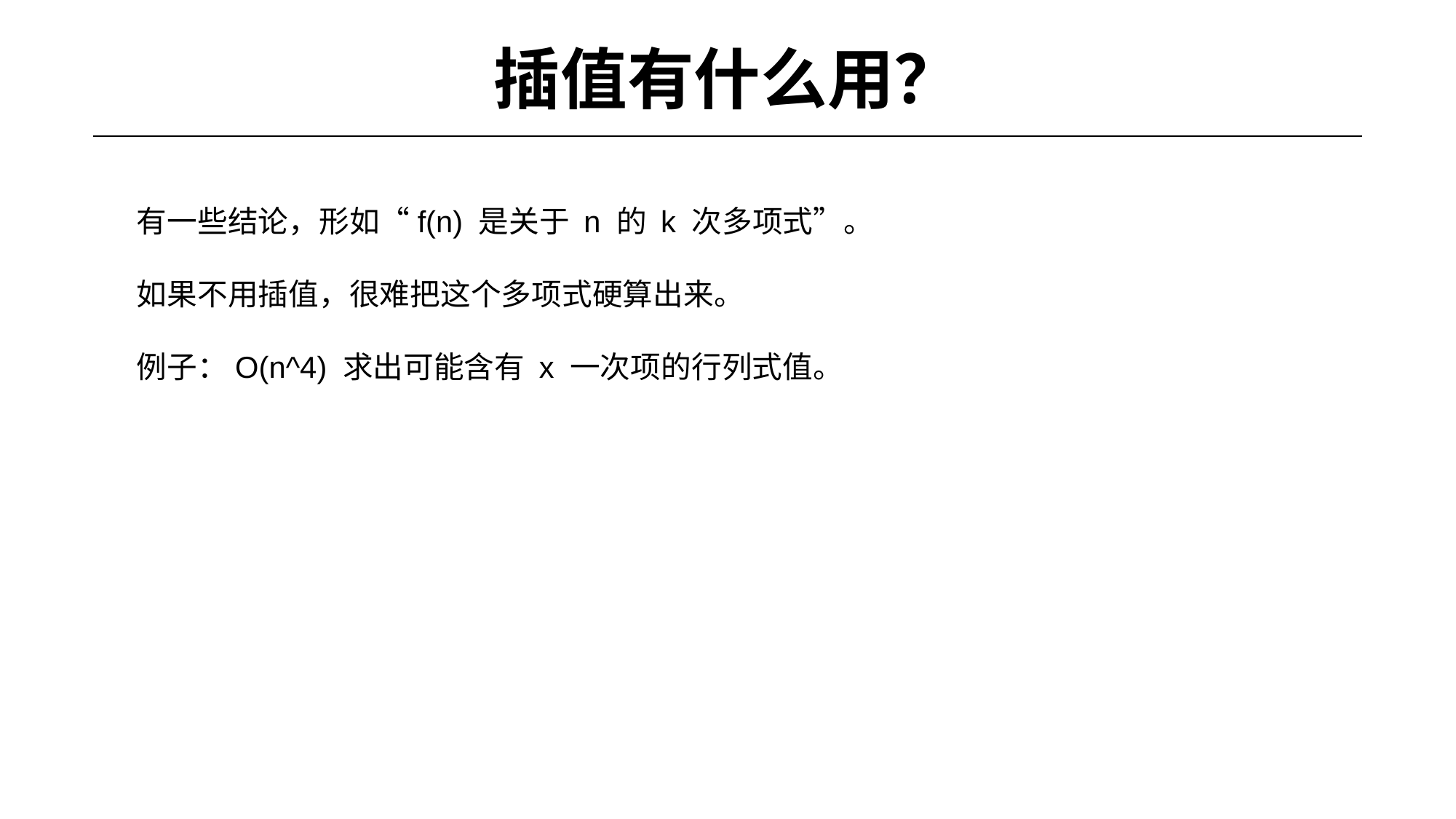

# 插值有什么用？
有一些结论，形如“f(n) 是关于 n 的 k 次多项式”。

如果不用插值，很难把这个多项式硬算出来。

例子：O(n^4) 求出可能含有 x 一次项的行列式值。